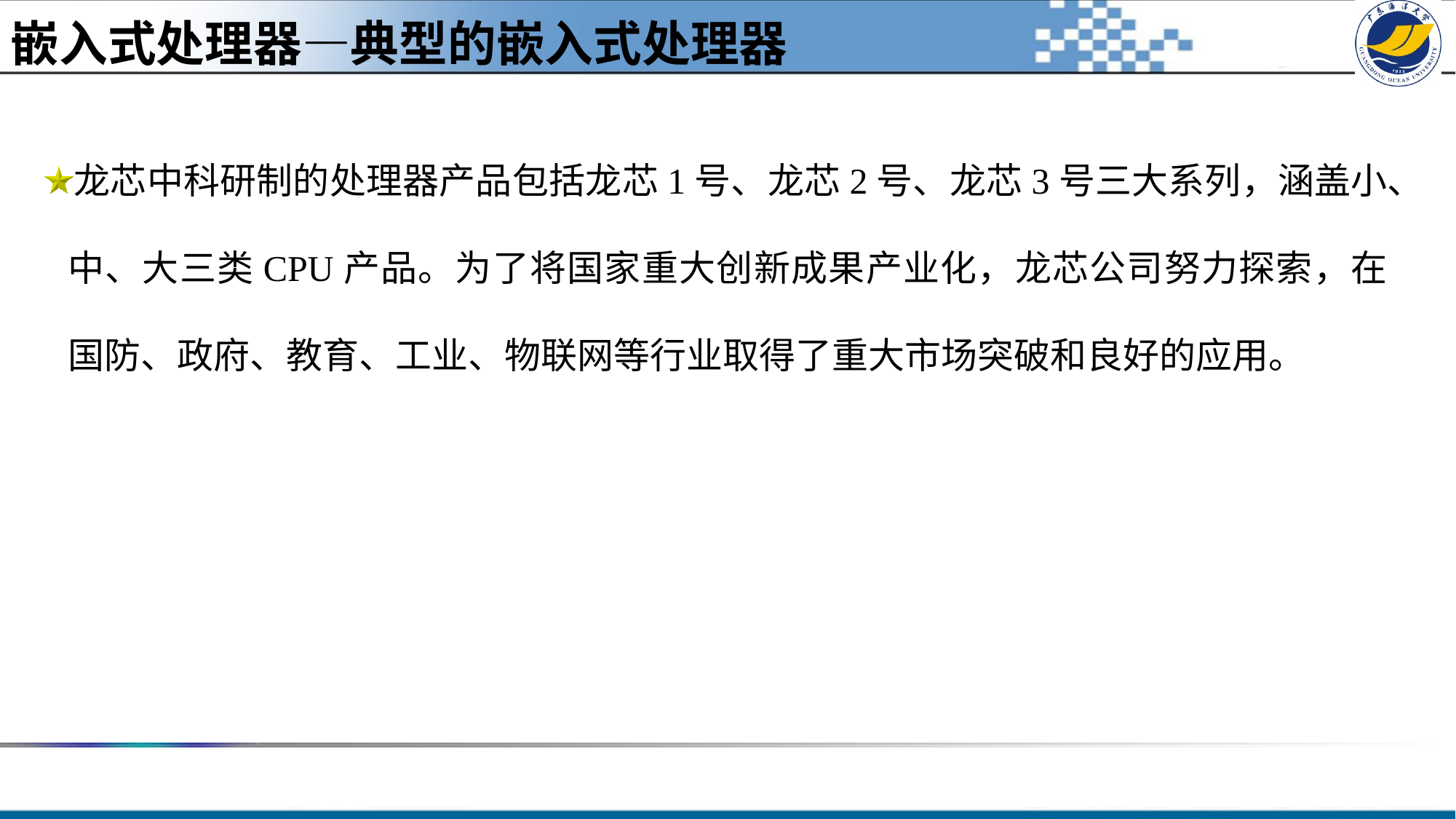

嵌入式处理器—典型的嵌入式处理器
龙芯中科研制的处理器产品包括龙芯1号、龙芯2号、龙芯3号三大系列，涵盖小、中、大三类CPU产品。为了将国家重大创新成果产业化，龙芯公司努力探索，在国防、政府、教育、工业、物联网等行业取得了重大市场突破和良好的应用。
30